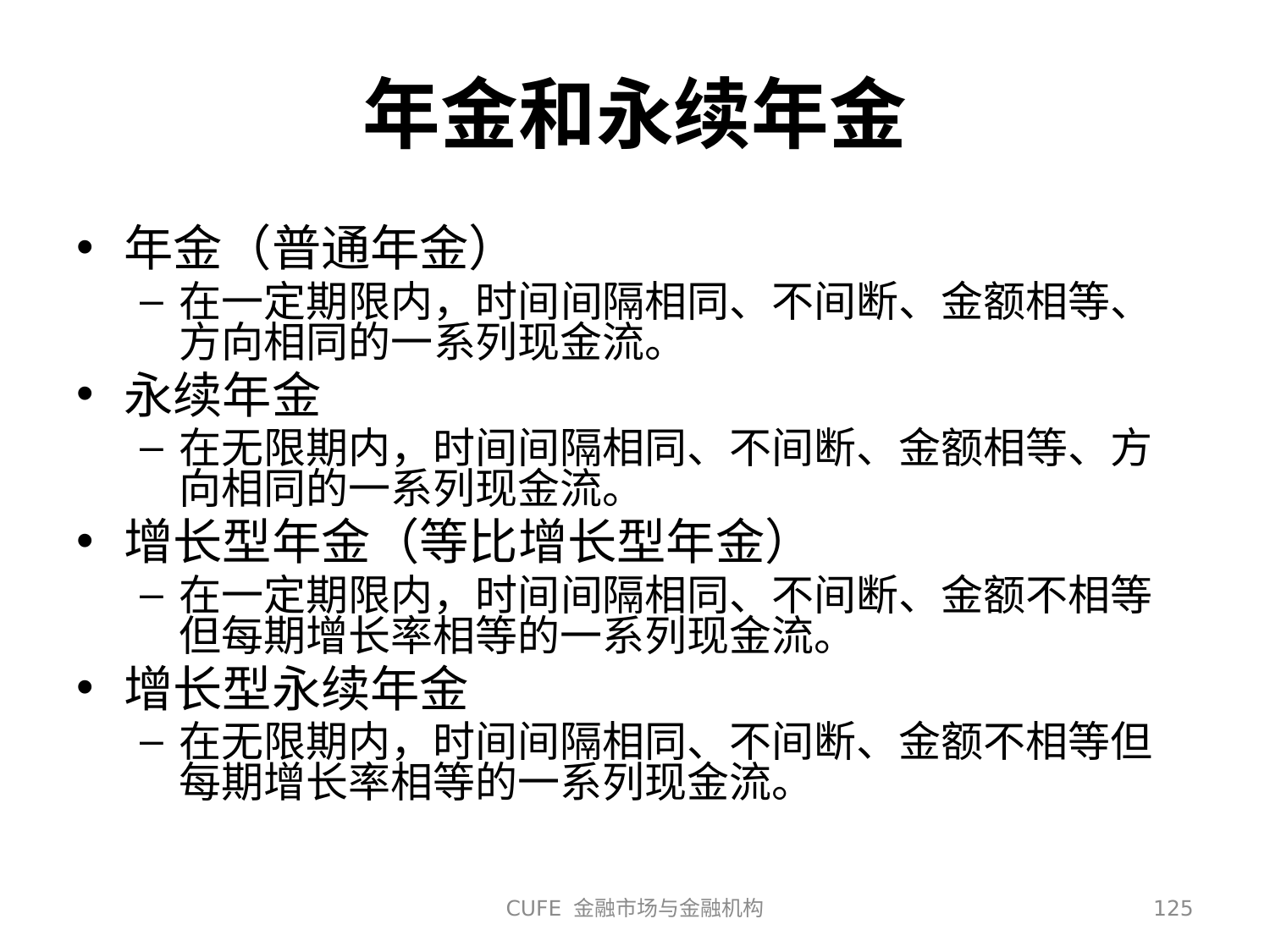

# 年金和永续年金
年金（普通年金）
在一定期限内，时间间隔相同、不间断、金额相等、方向相同的一系列现金流。
永续年金
在无限期内，时间间隔相同、不间断、金额相等、方向相同的一系列现金流。
增长型年金（等比增长型年金）
在一定期限内，时间间隔相同、不间断、金额不相等但每期增长率相等的一系列现金流。
增长型永续年金
在无限期内，时间间隔相同、不间断、金额不相等但每期增长率相等的一系列现金流。
CUFE 金融市场与金融机构
125